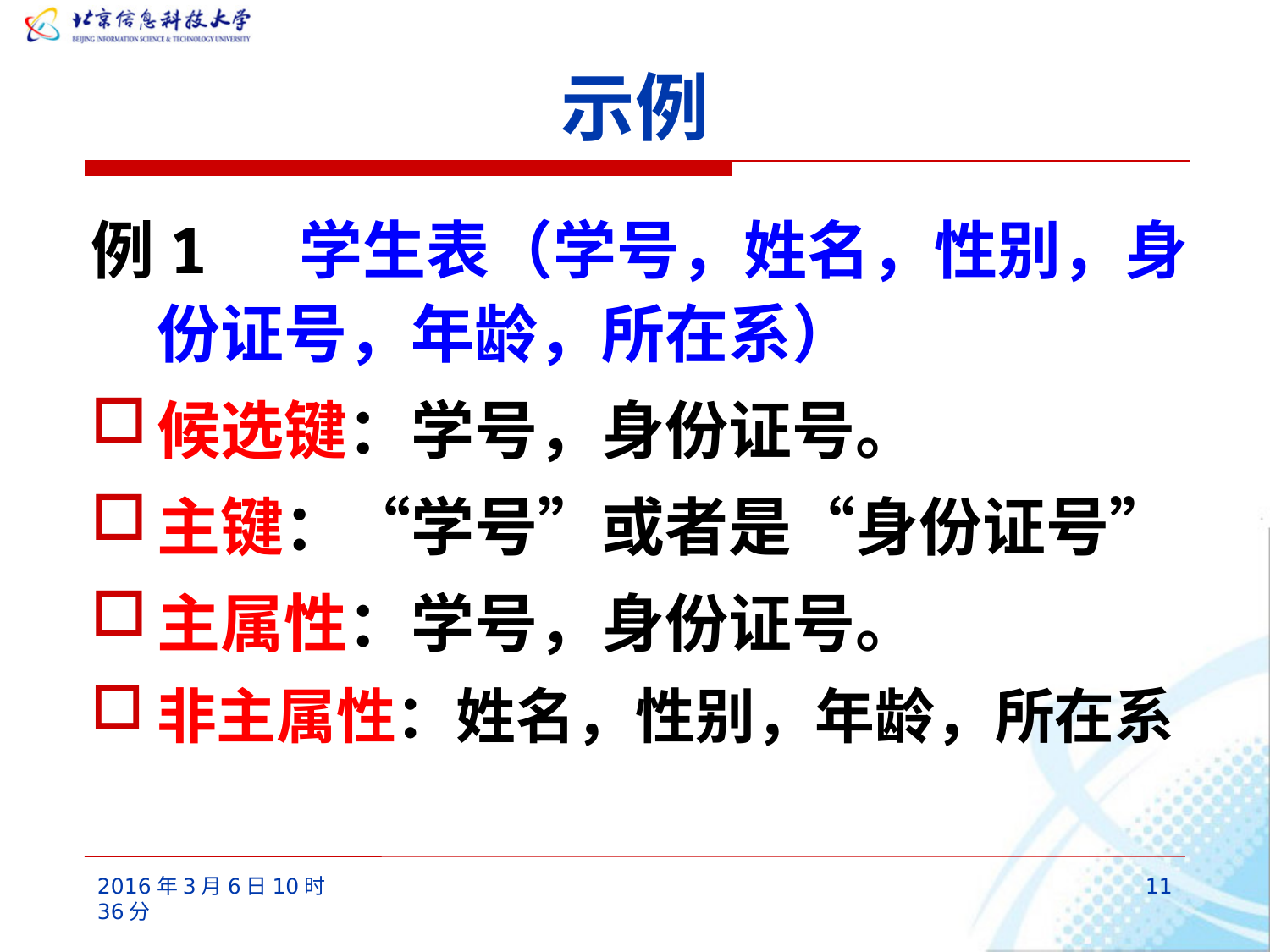

# 示例
例1  学生表（学号，姓名，性别，身份证号，年龄，所在系）
候选键：学号，身份证号。
主键：“学号”或者是“身份证号”
主属性：学号，身份证号。
非主属性：姓名，性别，年龄，所在系
2016年3月6日10时36分
11